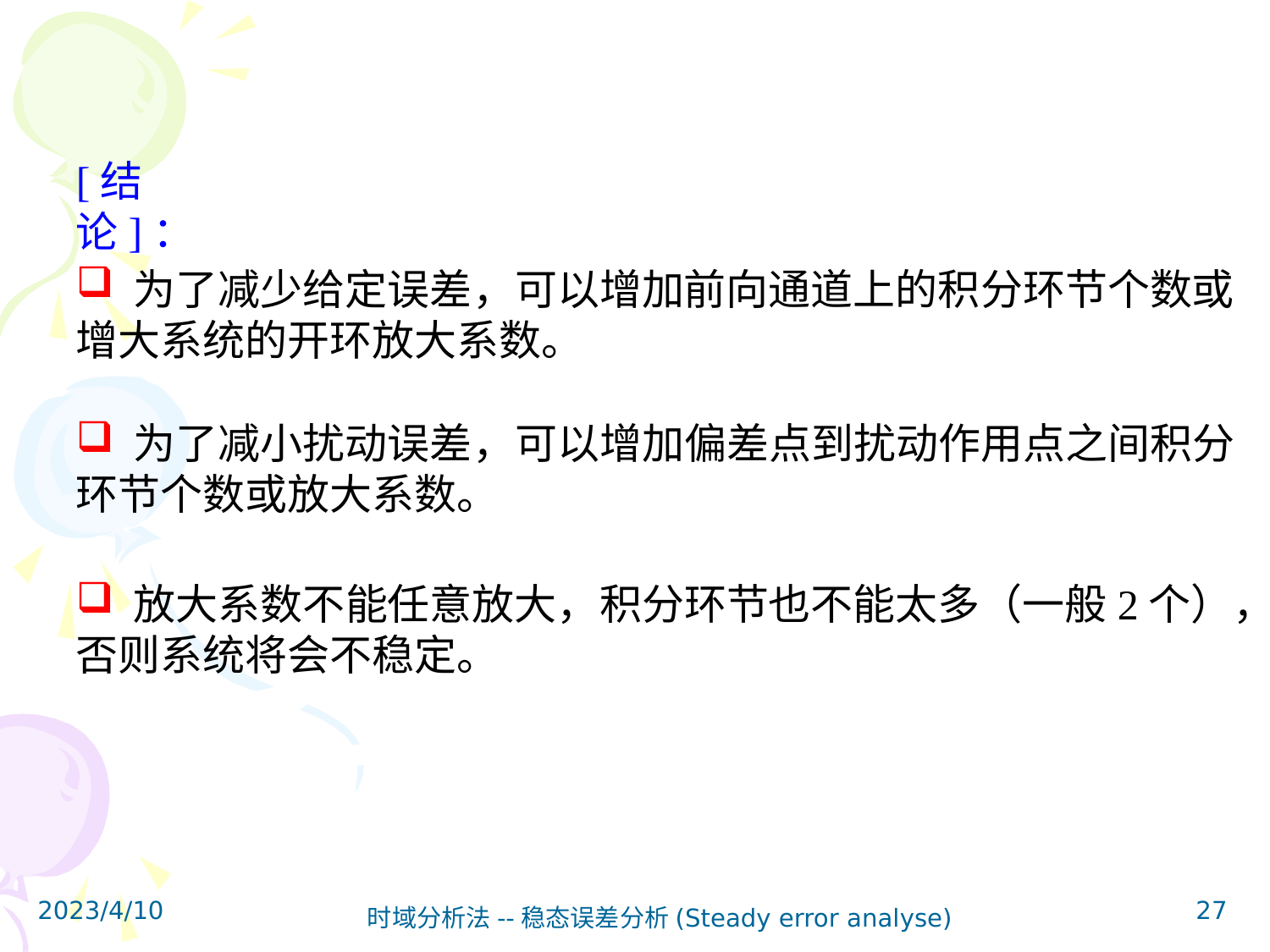

[结论]：
 为了减少给定误差，可以增加前向通道上的积分环节个数或增大系统的开环放大系数。
 为了减小扰动误差，可以增加偏差点到扰动作用点之间积分环节个数或放大系数。
 放大系数不能任意放大，积分环节也不能太多（一般2个），否则系统将会不稳定。
2023/4/10
27
时域分析法--稳态误差分析(Steady error analyse)